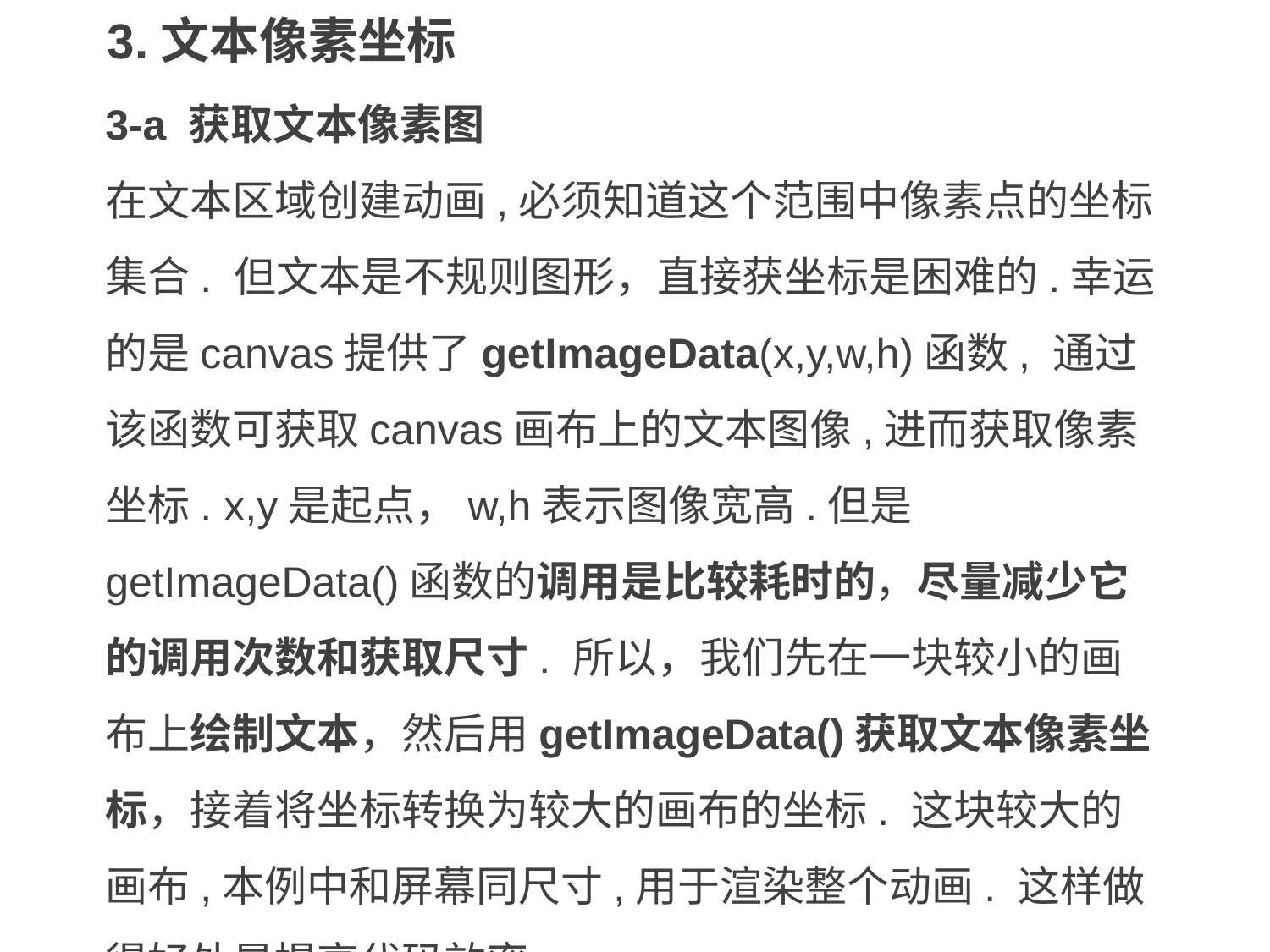

3.文本像素坐标
3-a 获取文本像素图
在文本区域创建动画,必须知道这个范围中像素点的坐标集合. 但文本是不规则图形，直接获坐标是困难的.幸运的是canvas提供了getImageData(x,y,w,h)函数, 通过该函数可获取canvas画布上的文本图像,进而获取像素坐标. x,y是起点，w,h表示图像宽高.但是getImageData()函数的调用是比较耗时的，尽量减少它的调用次数和获取尺寸. 所以，我们先在一块较小的画布上绘制文本，然后用getImageData()获取文本像素坐标，接着将坐标转换为较大的画布的坐标. 这块较大的画布,本例中和屏幕同尺寸,用于渲染整个动画. 这样做得好处是提高代码效率.